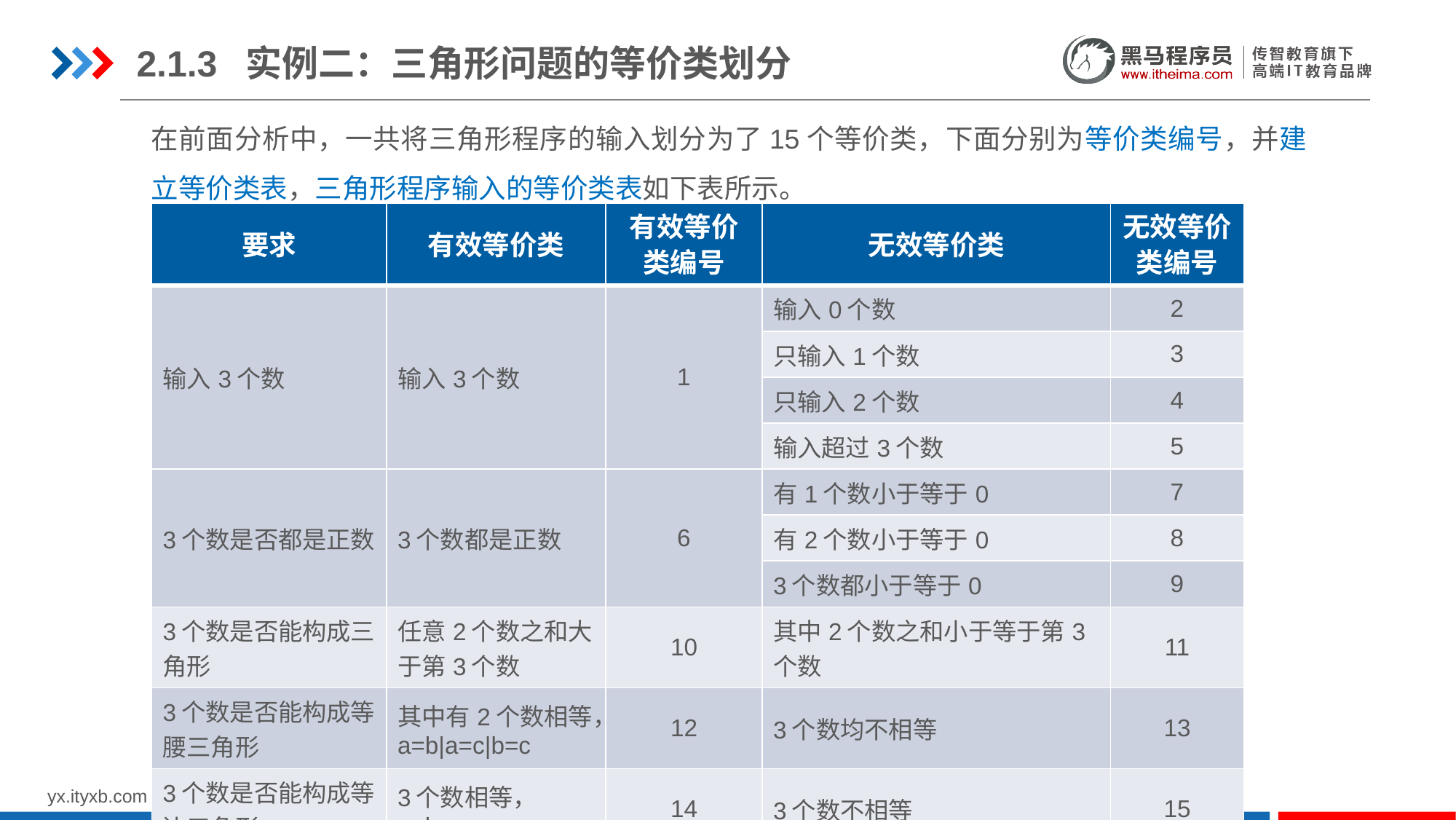

2.1.3	实例二：三角形问题的等价类划分
在前面分析中，一共将三角形程序的输入划分为了15个等价类，下面分别为等价类编号，并建立等价类表，三角形程序输入的等价类表如下表所示。
| 要求 | 有效等价类 | 有效等价类编号 | 无效等价类 | 无效等价类编号 |
| --- | --- | --- | --- | --- |
| 输入3个数 | 输入3个数 | 1 | 输入0个数 | 2 |
|  |  |  | 只输入1个数 | 3 |
|  |  |  | 只输入2个数 | 4 |
|  |  |  | 输入超过3个数 | 5 |
| 3个数是否都是正数 | 3个数都是正数 | 6 | 有1个数小于等于0 | 7 |
|  |  |  | 有2个数小于等于0 | 8 |
|  |  |  | 3个数都小于等于0 | 9 |
| 3个数是否能构成三角形 | 任意2个数之和大于第3个数 | 10 | 其中2个数之和小于等于第3个数 | 11 |
| 3个数是否能构成等腰三角形 | 其中有2个数相等，a=b|a=c|b=c | 12 | 3个数均不相等 | 13 |
| 3个数是否能构成等边三角形 | 3个数相等， a=b=c | 14 | 3个数不相等 | 15 |